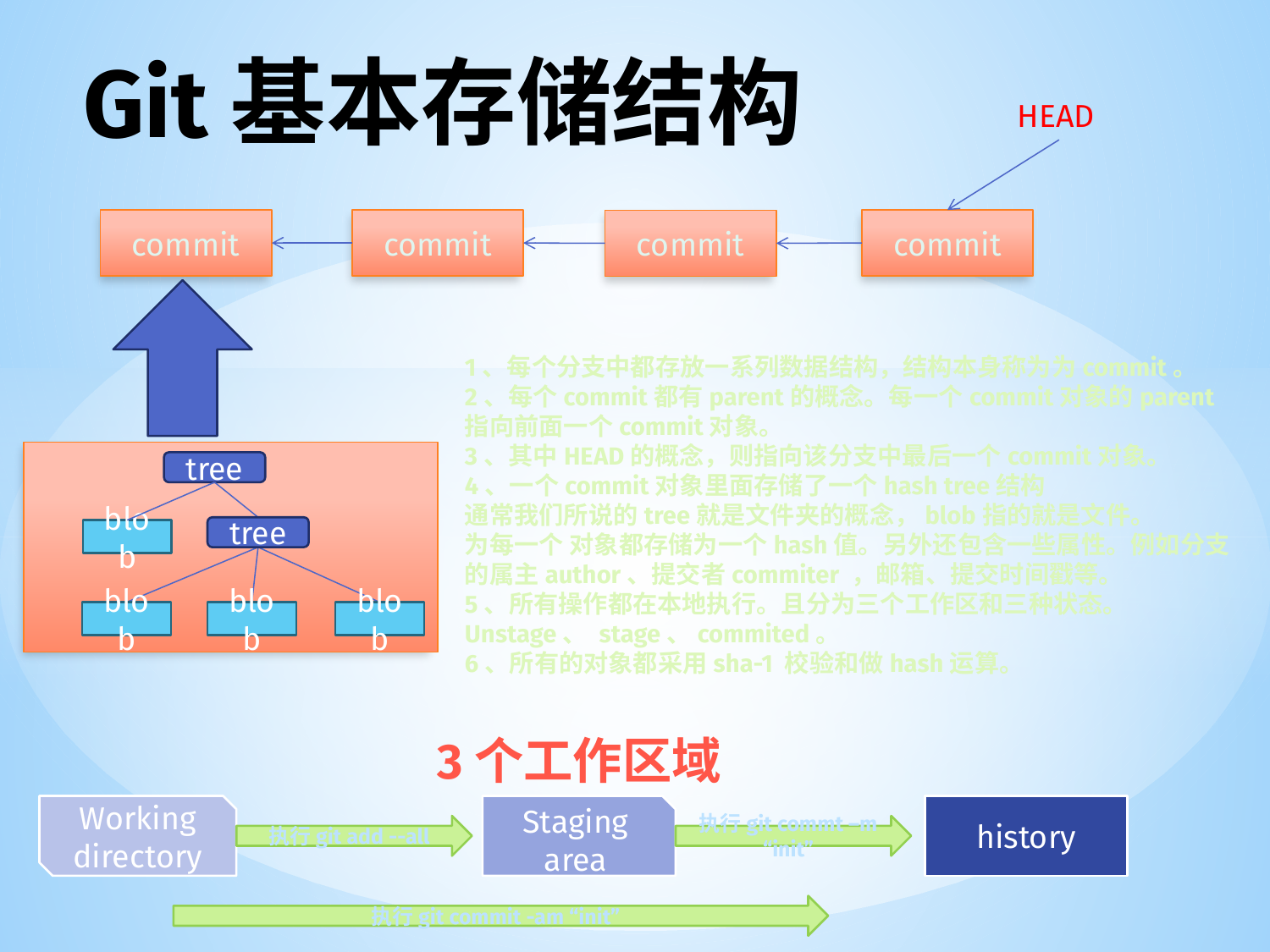

# Git基本存储结构
HEAD
commit
commit
commit
commit

1、每个分支中都存放一系列数据结构，结构本身称为为commit。
2、每个commit都有parent的概念。每一个commit对象的parent
指向前面一个commit对象。
3、其中HEAD的概念，则指向该分支中最后一个commit对象。
4、一个commit对象里面存储了一个hash tree结构
通常我们所说的tree就是文件夹的概念，blob指的就是文件。
为每一个 对象都存储为一个hash值。另外还包含一些属性。例如分支
的属主author、提交者commiter ，邮箱、提交时间戳等。
5、所有操作都在本地执行。且分为三个工作区和三种状态。
Unstage、 stage、commited。
6、所有的对象都采用sha-1 校验和做hash运算。

tree
tree
blob
blob
blob
blob
3个工作区域
Working directory
Staging area
history
执行git add --all
执行git commt –m “init”
执行git commit -am “init”